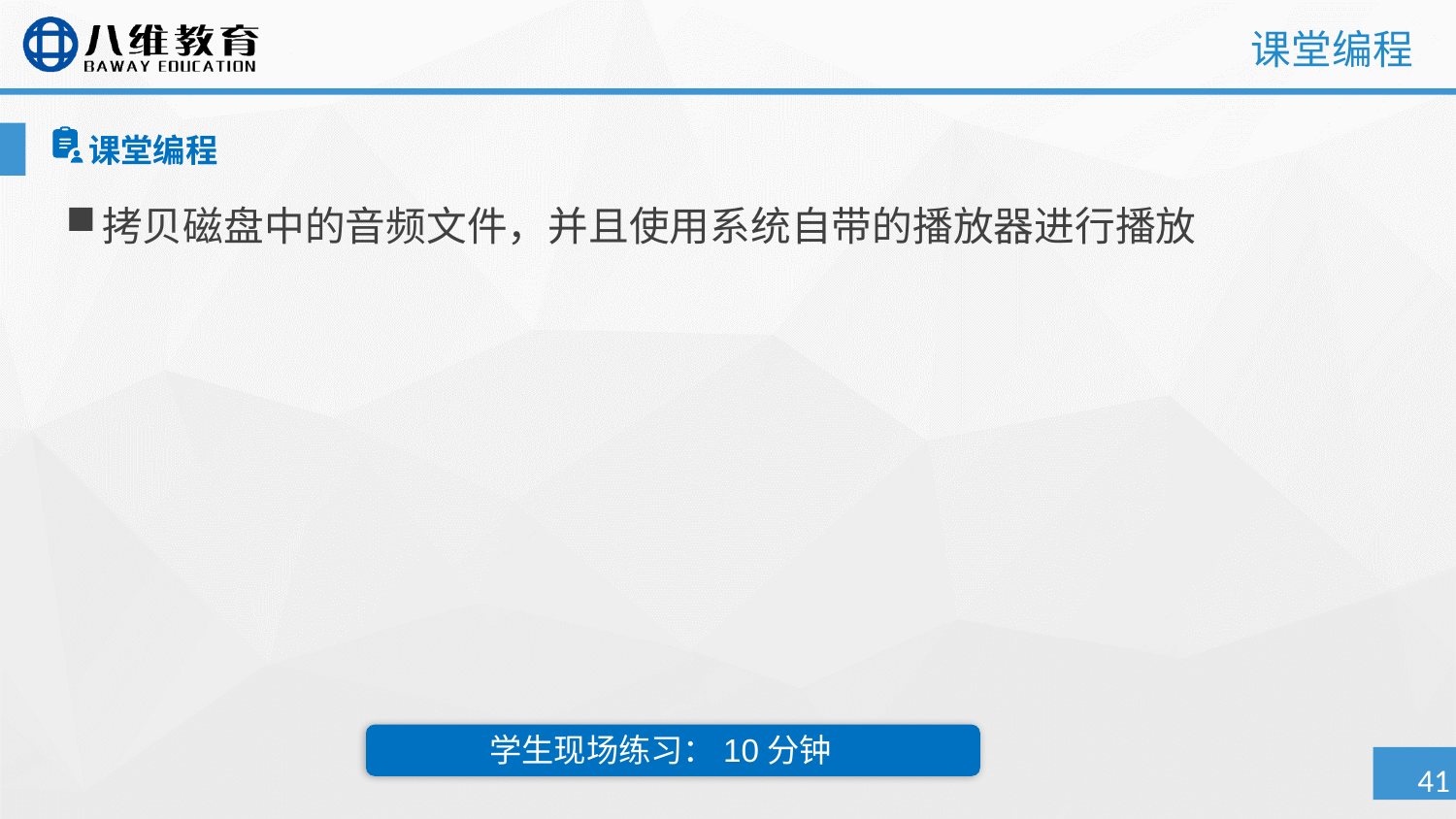

# 课堂编程
课堂编程

拷贝磁盘中的音频文件，并且使用系统自带的播放器进行播放
学生现场练习：10分钟